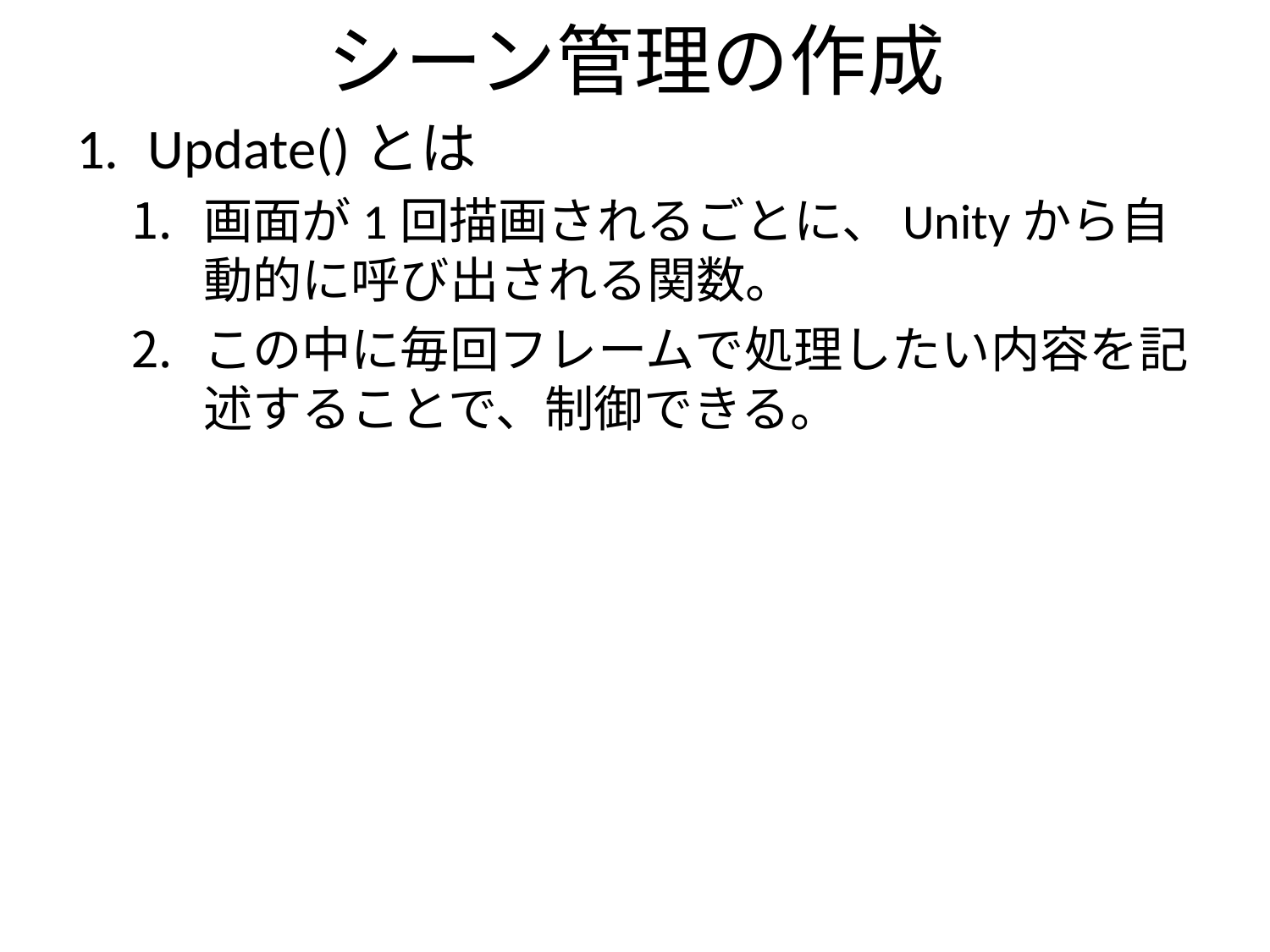

# シーン管理の作成
Update()とは
画面が1回描画されるごとに、Unityから自動的に呼び出される関数。
この中に毎回フレームで処理したい内容を記述することで、制御できる。